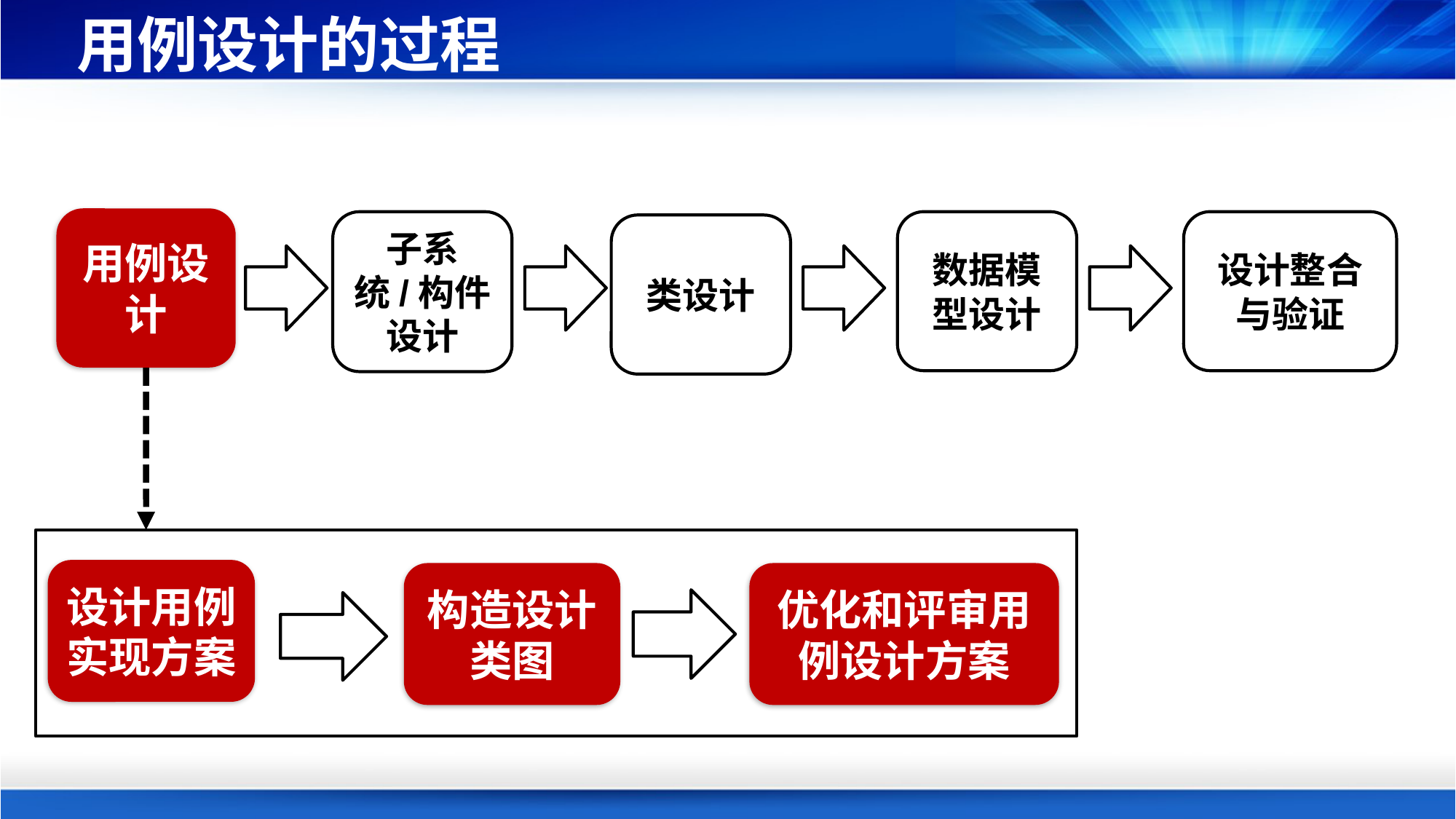

# 用例设计的过程
用例设计
数据模型设计
设计整合与验证
子系统/构件设计
类设计

设计用例实现方案
构造设计类图
优化和评审用例设计方案